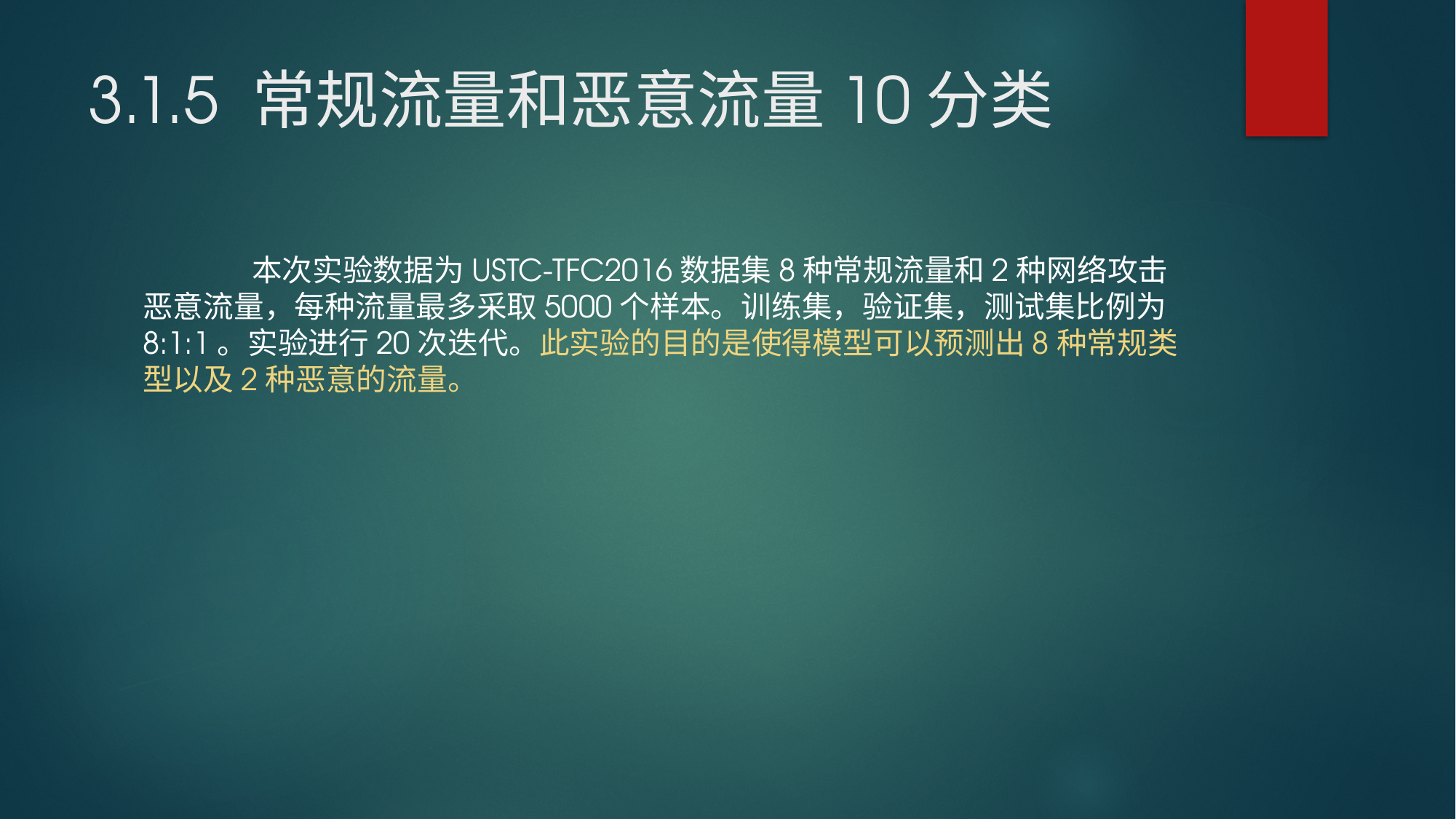

# 3.1.5 常规流量和恶意流量10分类
	本次实验数据为USTC-TFC2016数据集8种常规流量和2种网络攻击恶意流量，每种流量最多采取5000个样本。训练集，验证集，测试集比例为8:1:1。实验进行20次迭代。此实验的目的是使得模型可以预测出8种常规类型以及2种恶意的流量。